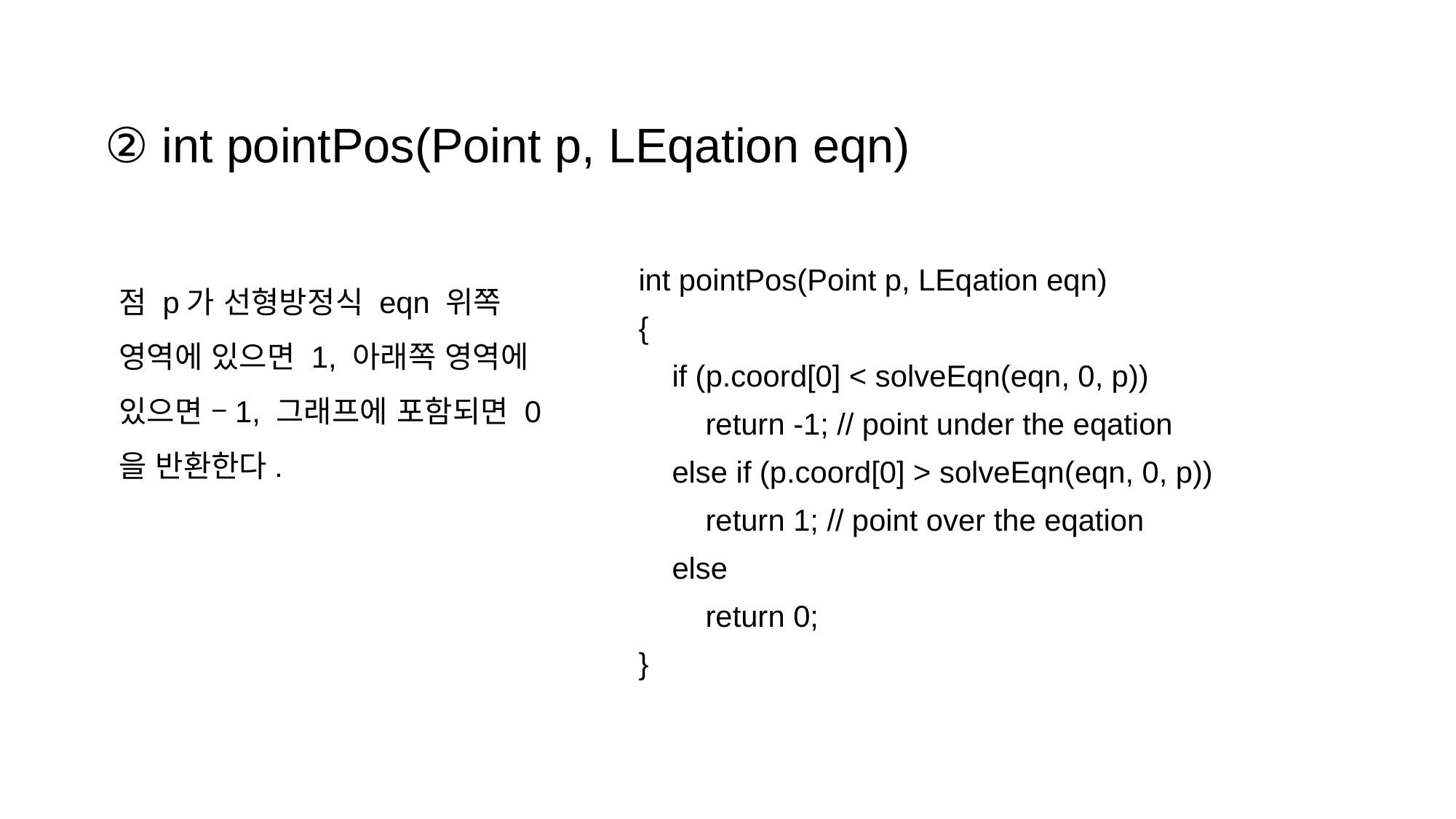

# ② int pointPos(Point p, LEqation eqn)
점 p가 선형방정식 eqn 위쪽 영역에 있으면 1, 아래쪽 영역에 있으면 –1, 그래프에 포함되면 0을 반환한다.
int pointPos(Point p, LEqation eqn)
{
    if (p.coord[0] < solveEqn(eqn, 0, p))
        return -1; // point under the eqation
    else if (p.coord[0] > solveEqn(eqn, 0, p))
        return 1; // point over the eqation
    else
        return 0;
}